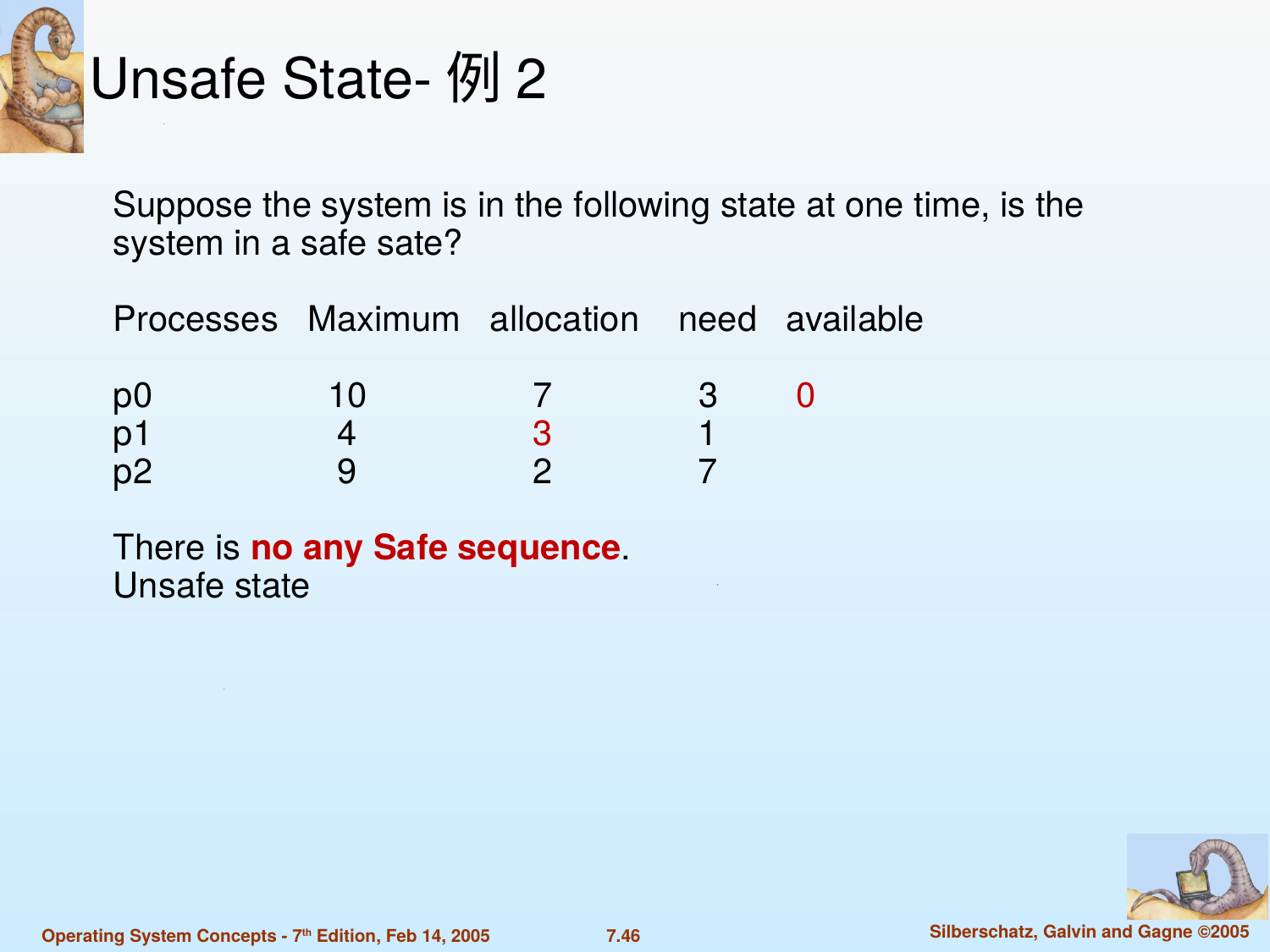

Unsafe State-例2
Suppose the system is in the following state at one time, is the system in a safe sate?

Processes   Maximum   allocation    need   available

p0                  10                 7               3        0
p1                   4                  3               1
p2                   9                  2               7

There is no any Safe sequence.
Unsafe state